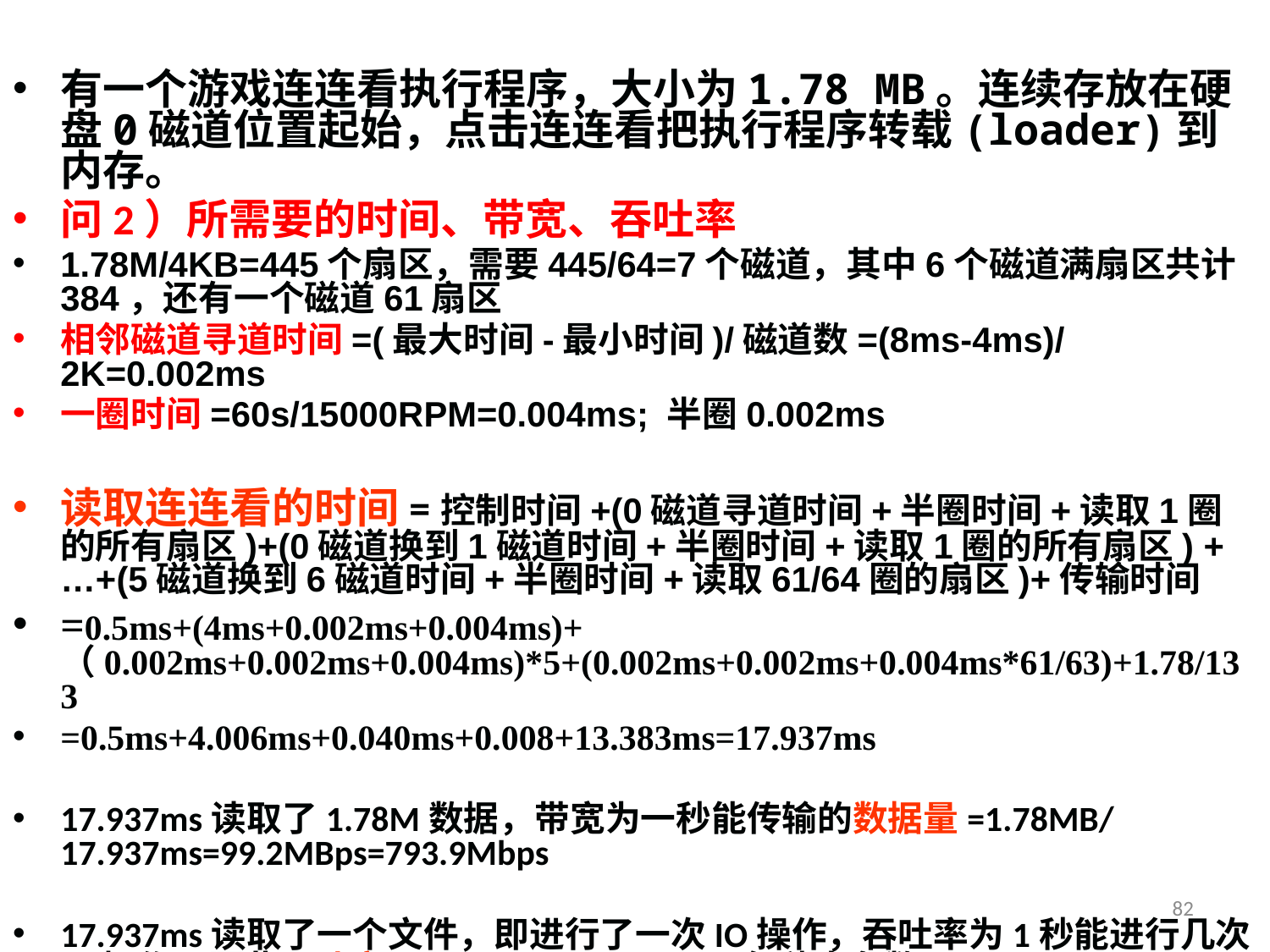

有一个游戏连连看执行程序，大小为1.78 MB。连续存放在硬盘0磁道位置起始，点击连连看把执行程序转载(loader)到内存。
问2）所需要的时间、带宽、吞吐率
1.78M/4KB=445个扇区，需要445/64=7个磁道，其中6个磁道满扇区共计384，还有一个磁道61扇区
相邻磁道寻道时间=(最大时间-最小时间)/磁道数=(8ms-4ms)/2K=0.002ms
一圈时间=60s/15000RPM=0.004ms; 半圈0.002ms

读取连连看的时间=控制时间+(0磁道寻道时间+半圈时间+读取1圈的所有扇区)+(0磁道换到1磁道时间+半圈时间+读取1圈的所有扇区) +…+(5磁道换到6磁道时间+半圈时间+读取61/64圈的扇区)+传输时间
=0.5ms+(4ms+0.002ms+0.004ms)+ （0.002ms+0.002ms+0.004ms)*5+(0.002ms+0.002ms+0.004ms*61/63)+1.78/133
=0.5ms+4.006ms+0.040ms+0.008+13.383ms=17.937ms

17.937ms读取了1.78M数据，带宽为一秒能传输的数据量=1.78MB/17.937ms=99.2MBps=793.9Mbps

17.937ms读取了一个文件，即进行了一次IO操作，吞吐率为1秒能进行几次IO操作，因此吞吐率=1/17.937=55.75(tps：每秒事务数)
82